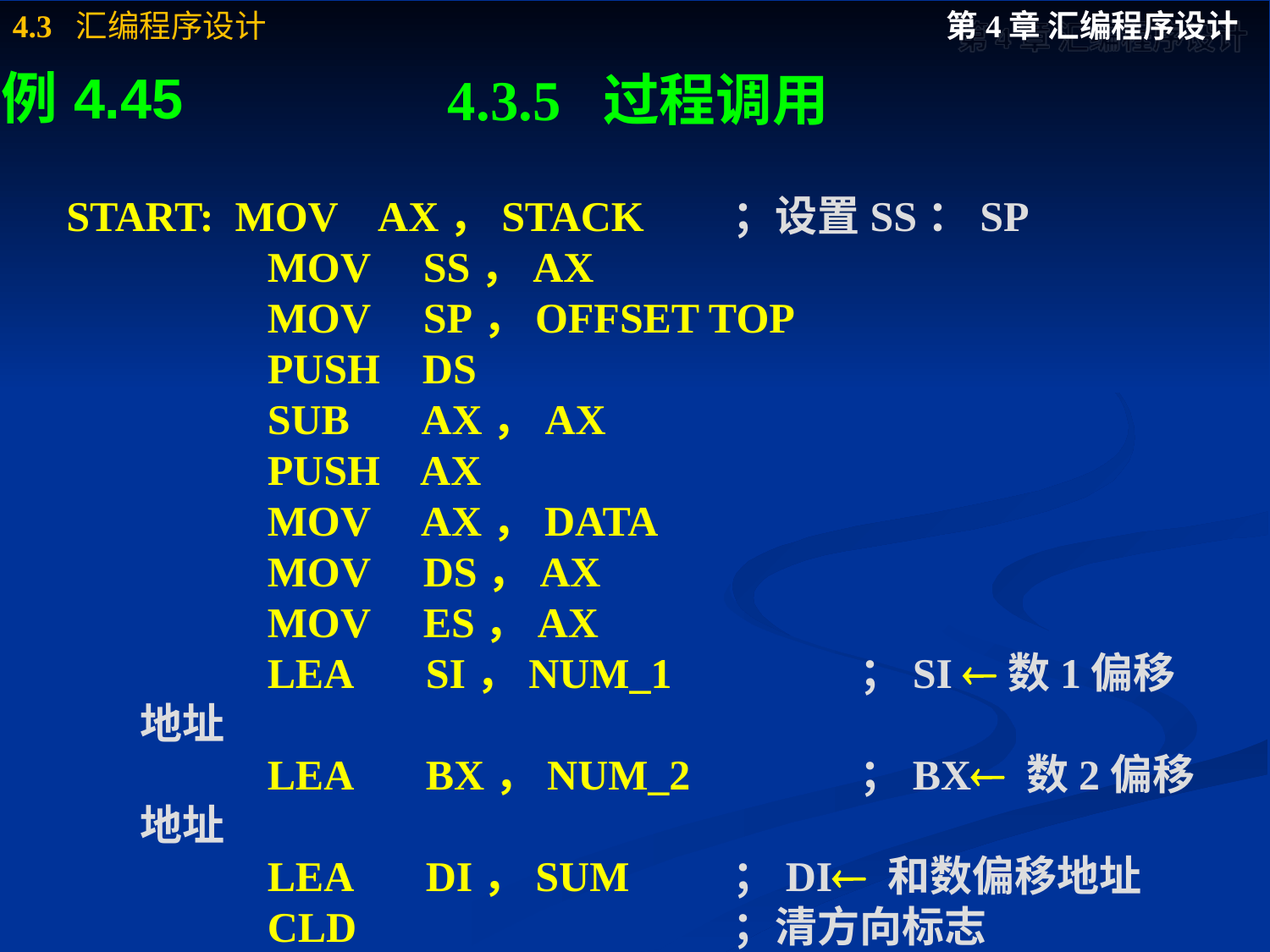

# 4.3.5  过程调用
例4.45
START:  MOV    AX，STACK	　　；设置SS：SP
		MOV     SS，AX
	     	MOV     SP，OFFSET TOP
		PUSH    DS
		SUB       AX，AX
		PUSH    AX
		MOV     AX，DATA
		MOV     DS，AX
		MOV     ES，AX
		LEA       SI，NUM_1	　　；SI ←数1偏移地址
		LEA       BX，NUM_2	　　；BX← 数2偏移地址
		LEA       DI，SUM	　　；DI← 和数偏移地址
		CLD			　　；清方向标志
		CLC			　　；清进位标志